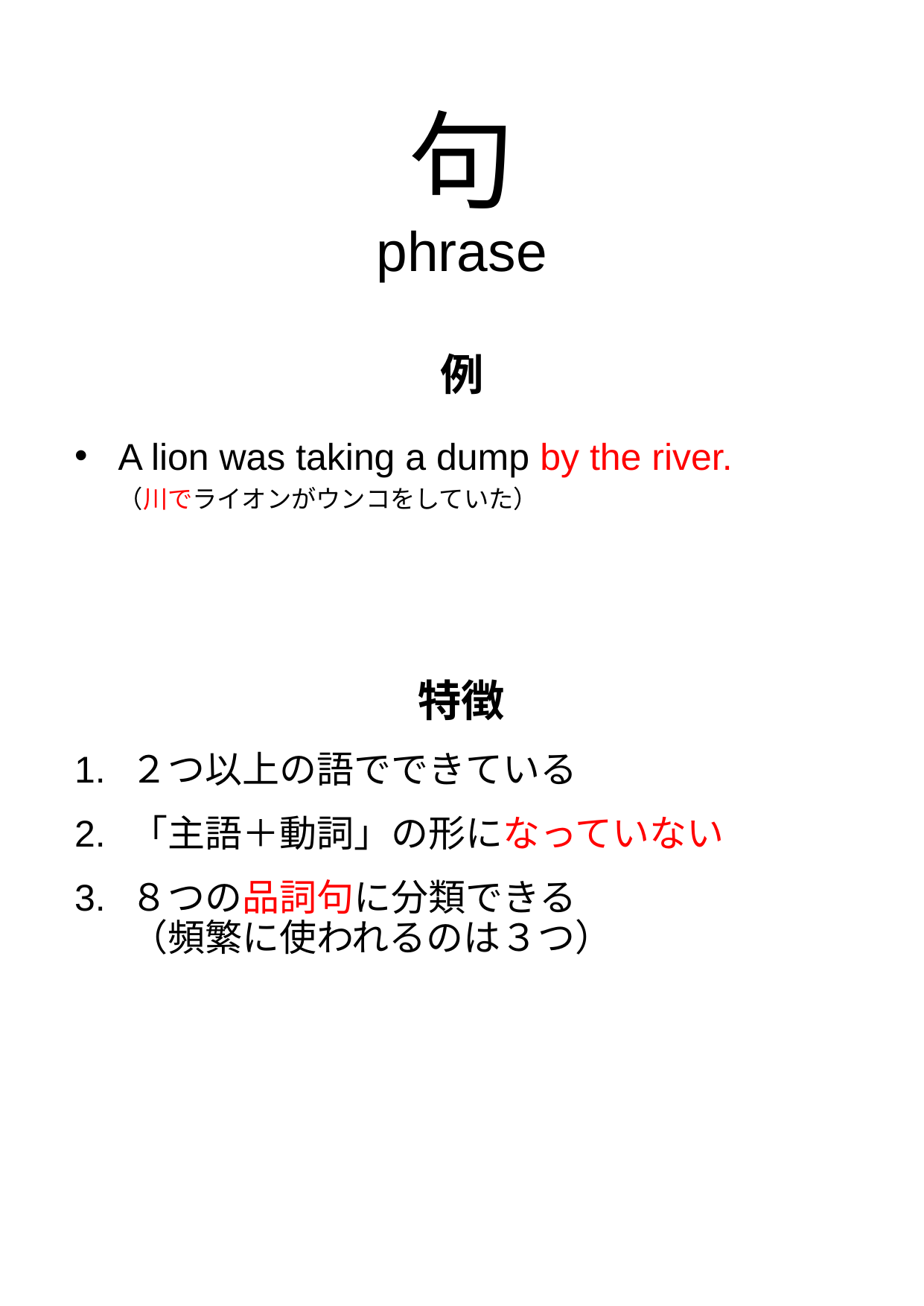

# 句 phrase
例
A lion was taking a dump by the river.
（川でライオンがウンコをしていた）

特徴
２つ以上の語でできている
「主語＋動詞」の形になっていない
８つの品詞句に分類できる
（頻繁に使われるのは３つ）